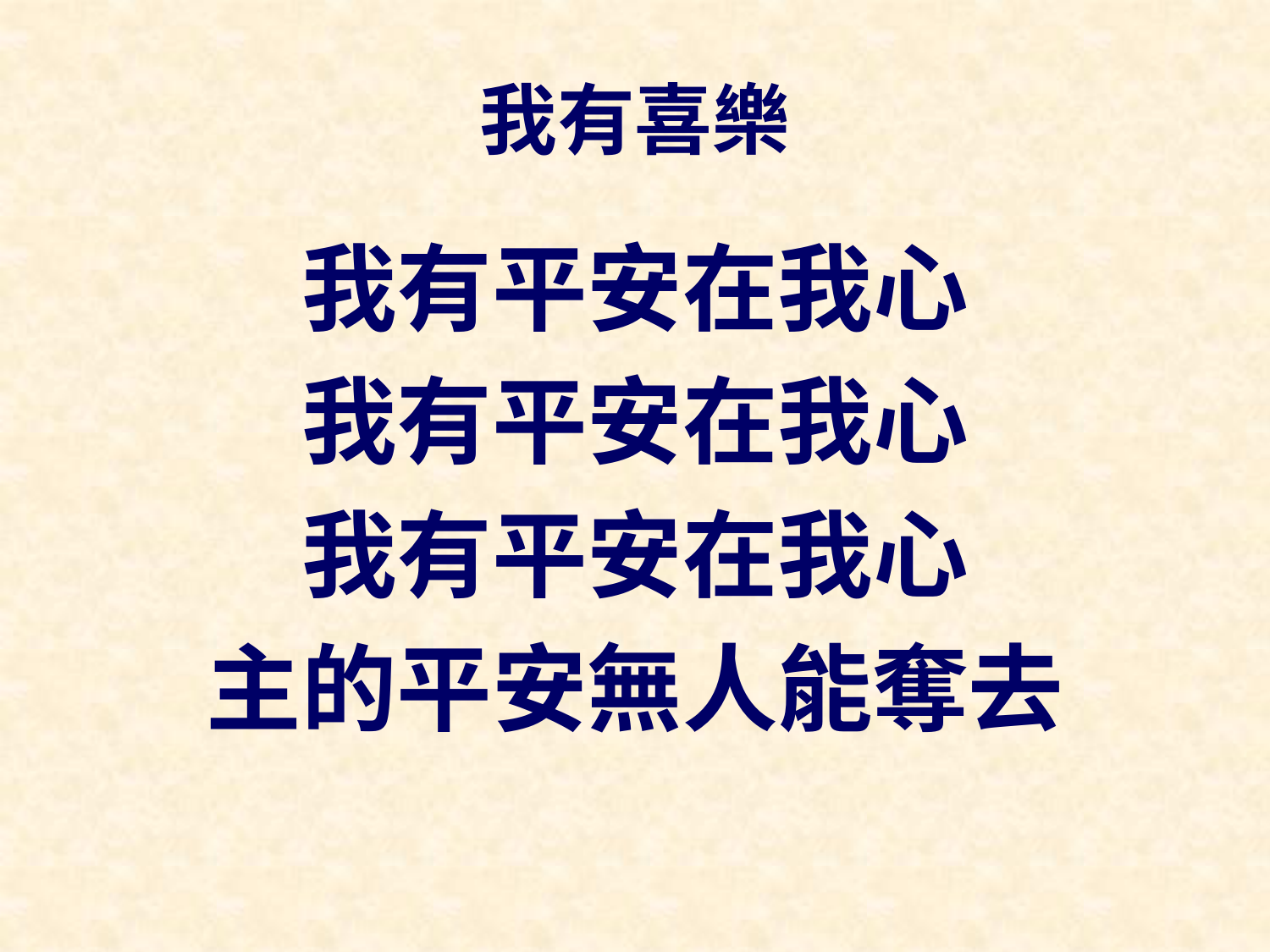

# 我有喜樂
我有平安在我心
我有平安在我心
我有平安在我心
主的平安無人能奪去